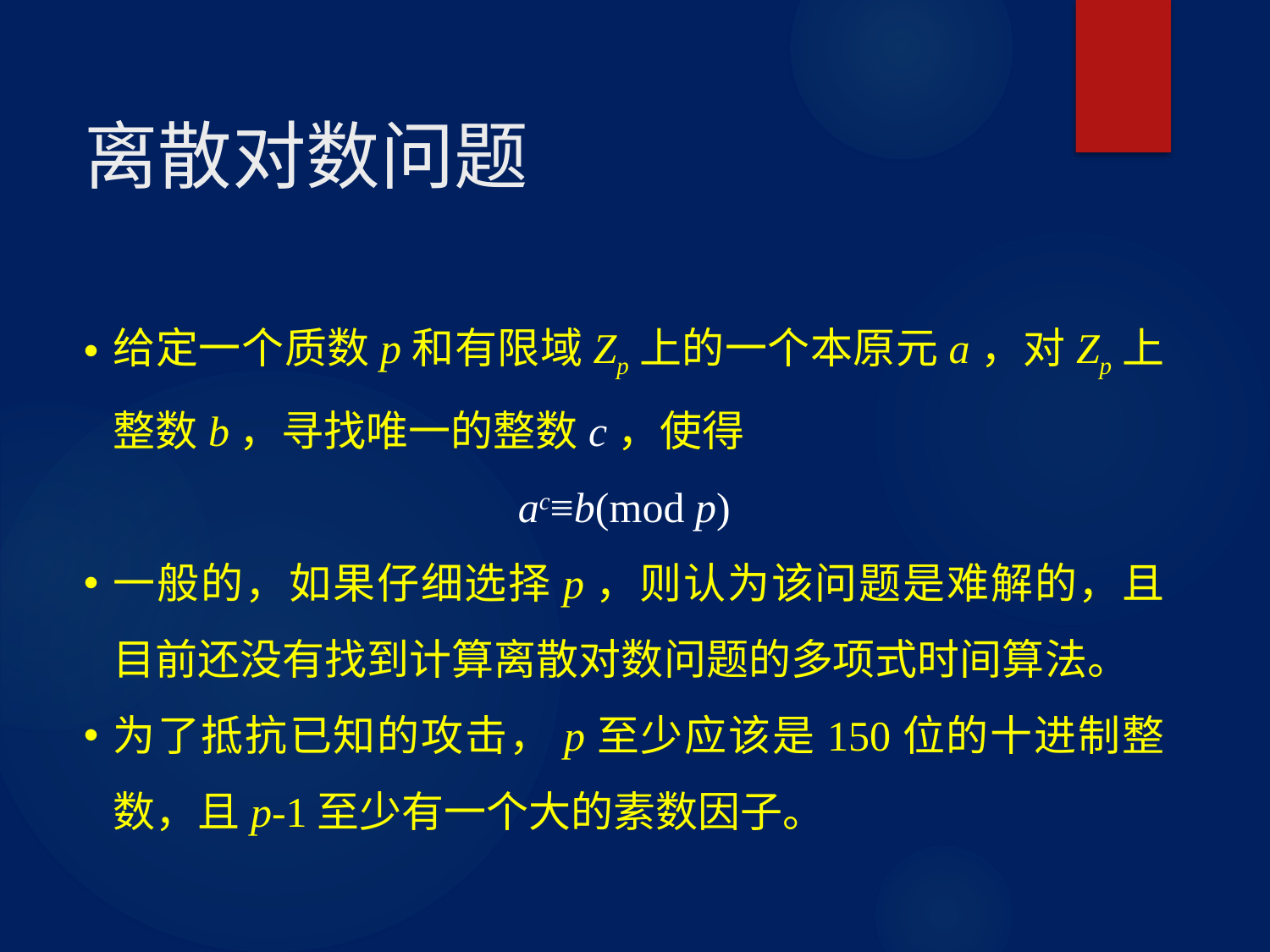

# 离散对数问题
给定一个质数p和有限域Zp上的一个本原元a，对Zp上整数b，寻找唯一的整数c，使得
ac≡b(mod p)
一般的，如果仔细选择p，则认为该问题是难解的，且目前还没有找到计算离散对数问题的多项式时间算法。
为了抵抗已知的攻击，p至少应该是150位的十进制整数，且p-1至少有一个大的素数因子。